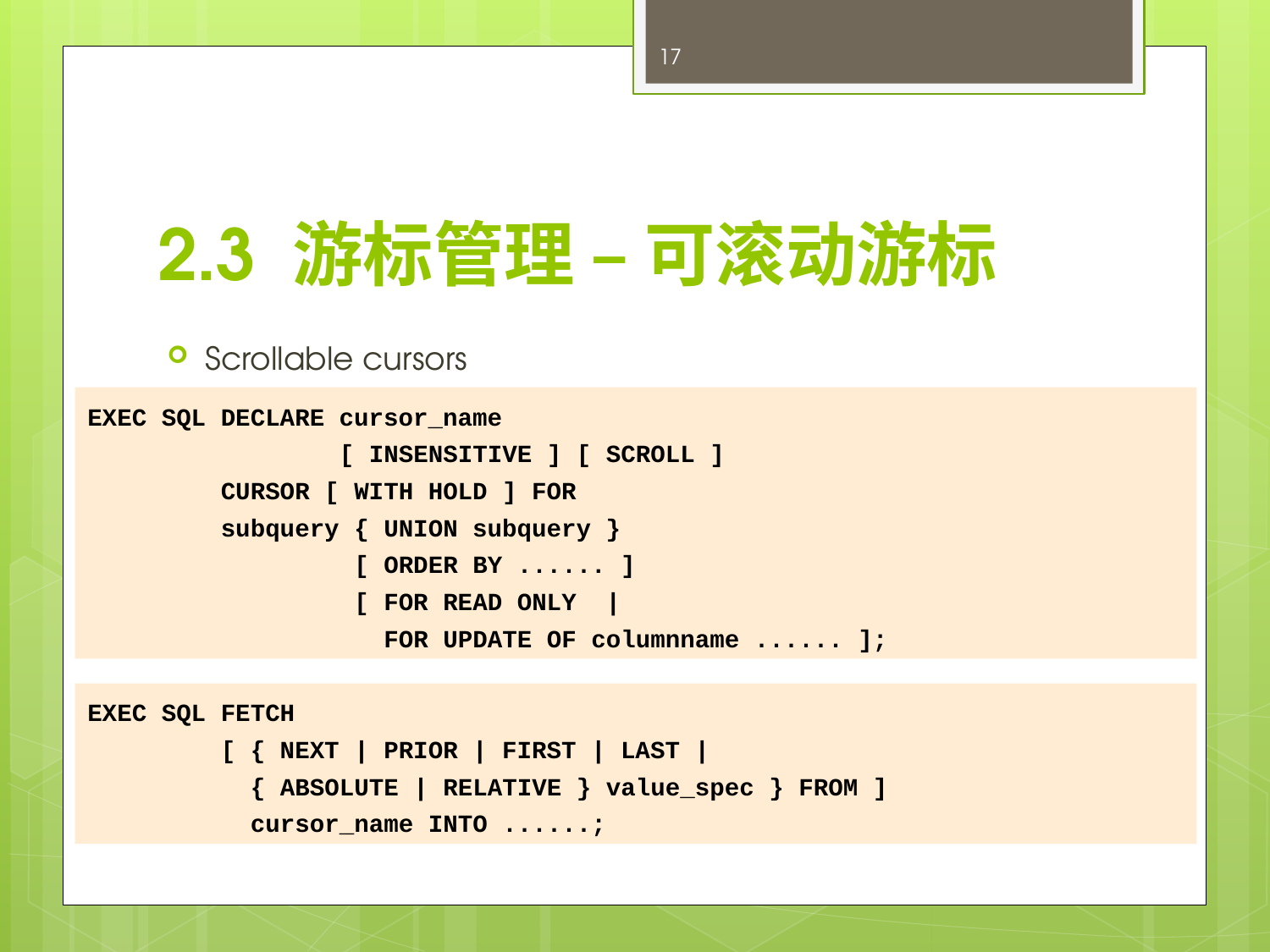

17
# 2.3 游标管理 – 可滚动游标
Scrollable cursors
EXEC SQL DECLARE cursor_name
                 [ INSENSITIVE ] [ SCROLL ]
         CURSOR [ WITH HOLD ] FOR
         subquery { UNION subquery }
                  [ ORDER BY ...... ]
                  [ FOR READ ONLY  |
                    FOR UPDATE OF columnname ...... ];
EXEC SQL FETCH
         [ { NEXT | PRIOR | FIRST | LAST |
           { ABSOLUTE | RELATIVE } value_spec } FROM ]
           cursor_name INTO ......;